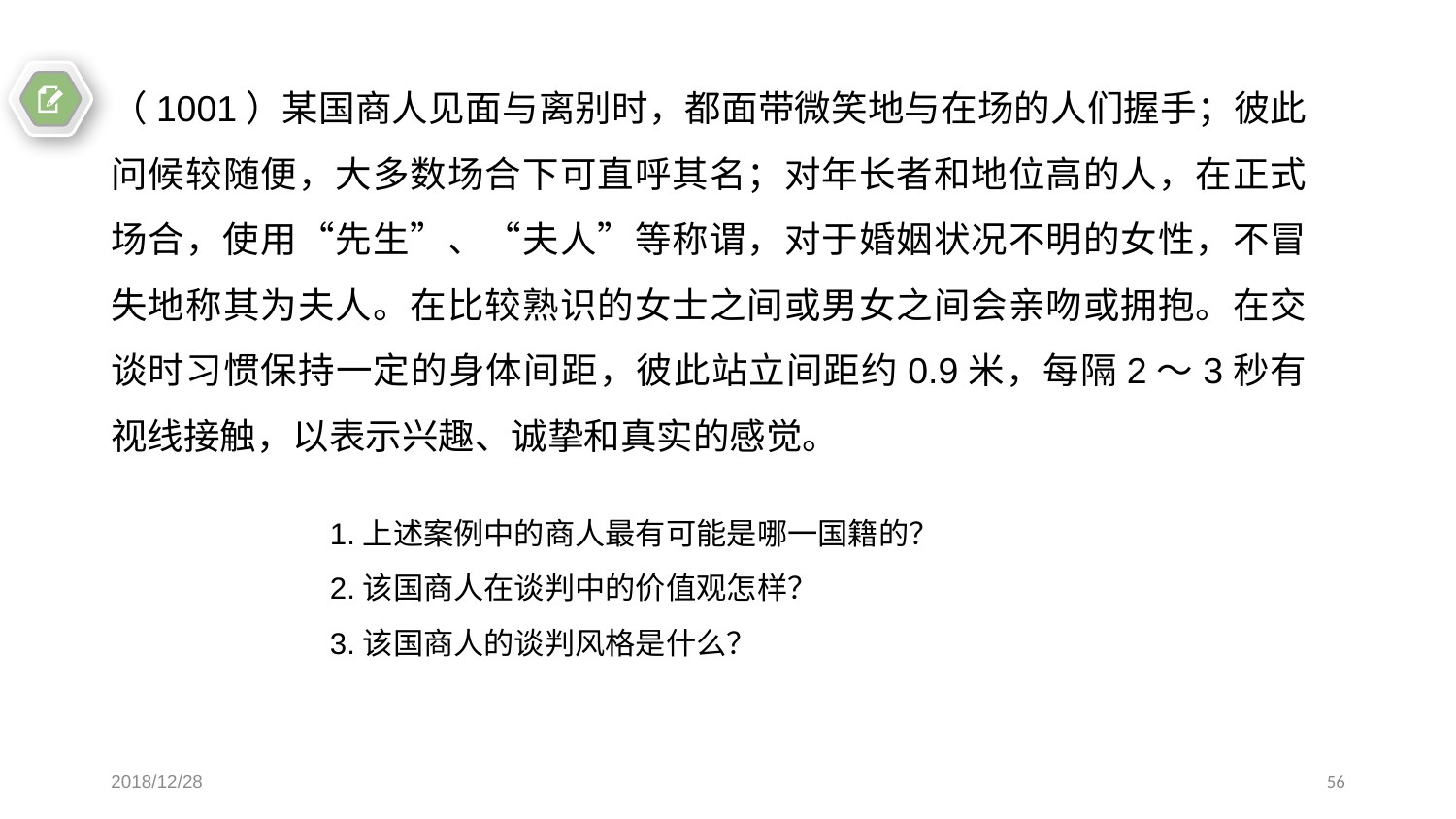

（1001）某国商人见面与离别时，都面带微笑地与在场的人们握手；彼此问候较随便，大多数场合下可直呼其名；对年长者和地位高的人，在正式场合，使用“先生”、“夫人”等称谓，对于婚姻状况不明的女性，不冒失地称其为夫人。在比较熟识的女士之间或男女之间会亲吻或拥抱。在交谈时习惯保持一定的身体间距，彼此站立间距约0.9米，每隔2～3秒有视线接触，以表示兴趣、诚挚和真实的感觉。
1.上述案例中的商人最有可能是哪一国籍的？
2.该国商人在谈判中的价值观怎样？
3.该国商人的谈判风格是什么？
2018/12/28
56